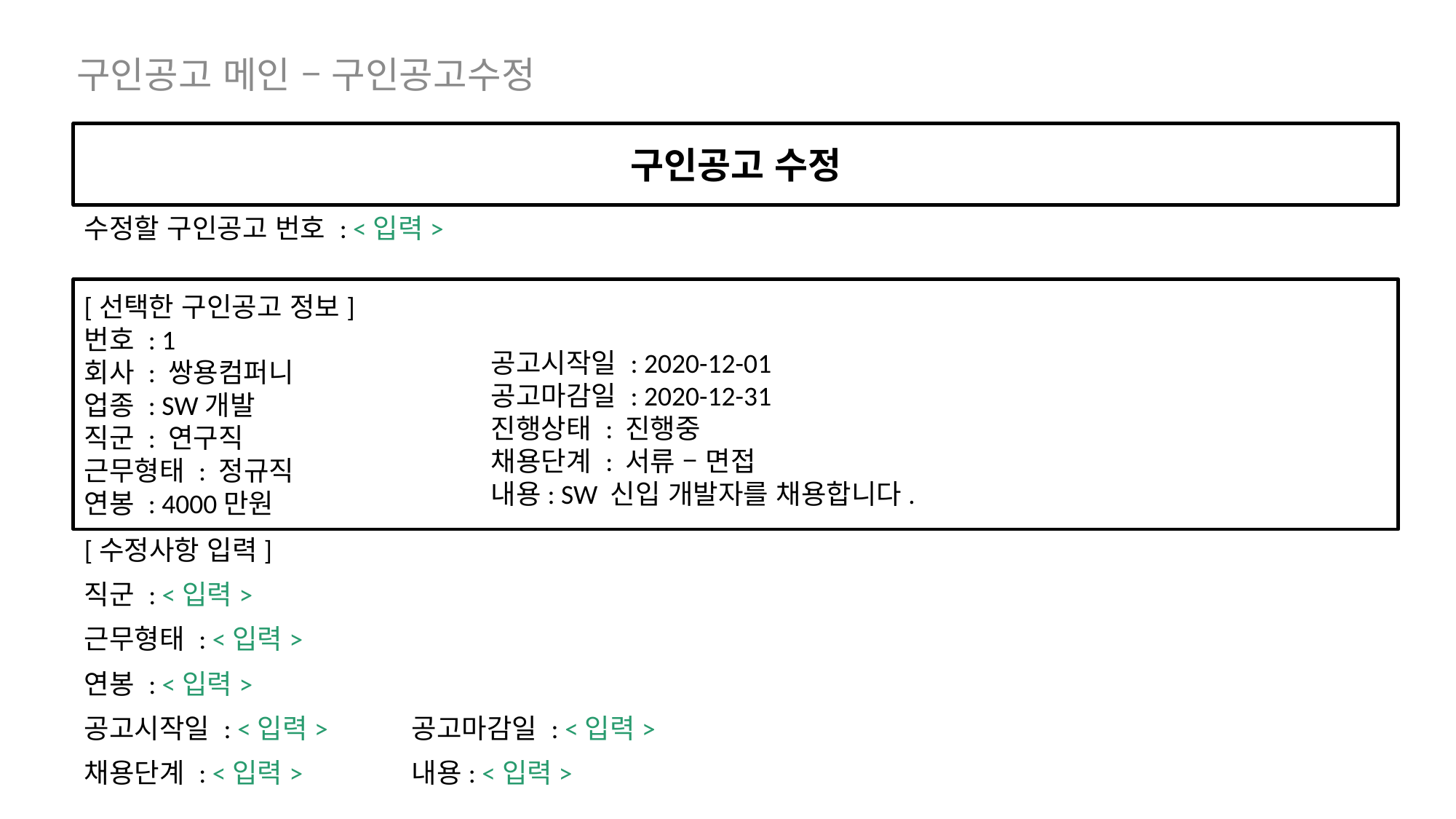

구인공고 메인 – 구인공고수정
구인공고 수정
수정할 구인공고 번호 : <입력>

[선택한 구인공고 정보]
번호 : 1
회사 : 쌍용컴퍼니
업종 : SW개발
직군 : 연구직
근무형태 : 정규직
연봉 : 4000만원
공고시작일 : 2020-12-01
공고마감일 : 2020-12-31
진행상태 : 진행중
채용단계 : 서류 – 면접
내용: SW 신입 개발자를 채용합니다.

[수정사항 입력]
직군 : <입력>
근무형태 : <입력>
연봉 : <입력>
공고시작일 : <입력>  	공고마감일 : <입력>
채용단계 : <입력>	내용: <입력>